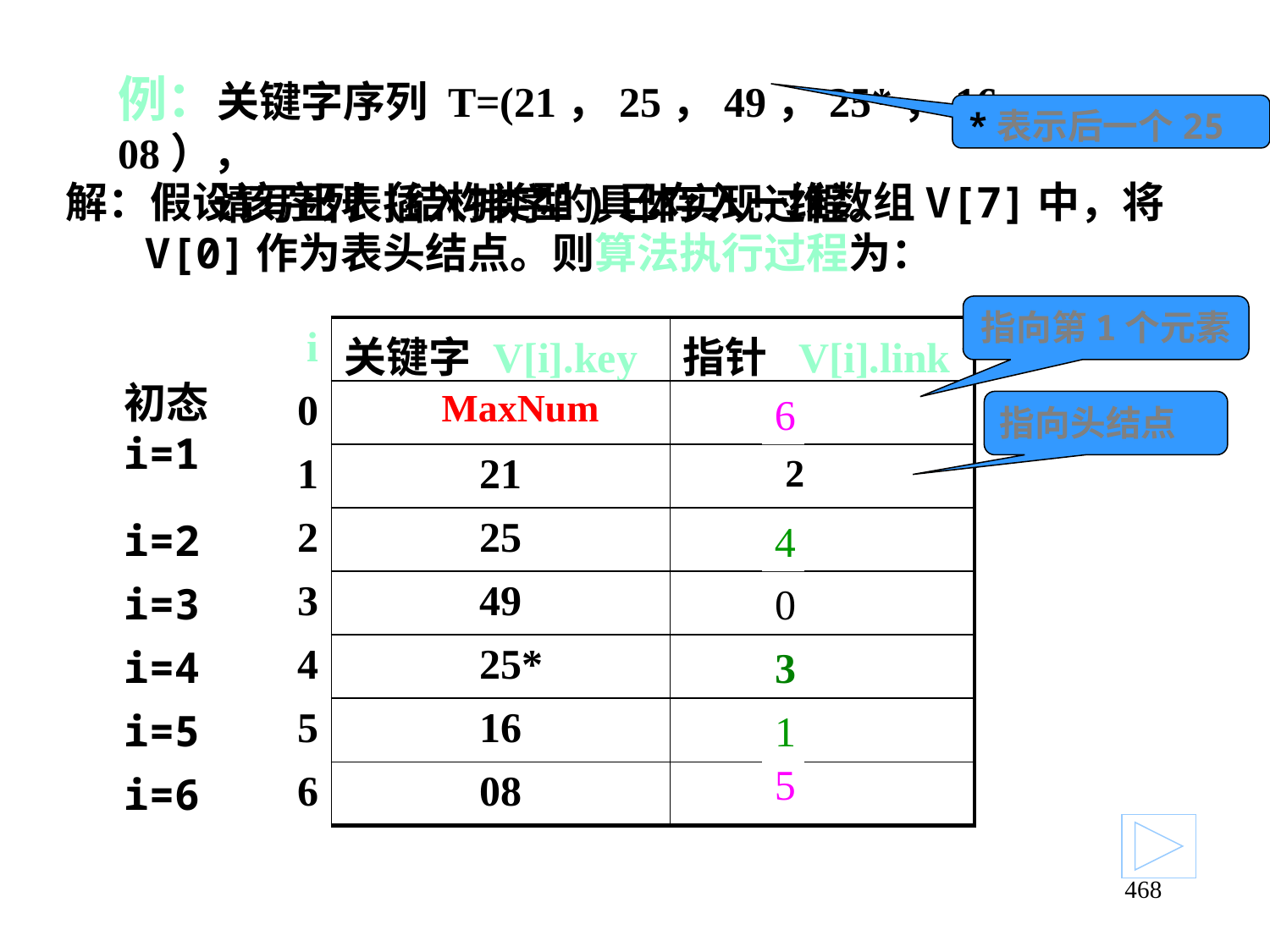

# 例：关键字序列 T=(21，25，49，25*，16，08）， 请写出表插入排序的具体实现过程。
*表示后一个25
解：假设该序列（结构类型)已存入一维数组V[7]中，将V[0]作为表头结点。则算法执行过程为：
指向第1个元素
| i | 关键字 V[i].key | 指针 V[i].link |
| --- | --- | --- |
| 0 | MaxNum |  |
| 1 | 21 |  |
| 2 | 25 |  |
| 3 | 49 |  |
| 4 | 25\* |  |
| 5 | 16 |  |
| 6 | 08 |  |
初态
i=1
1
5
6
指向头结点
0
2
i=2
0
4
3
i=3
0
i=4
3
i=5
1
i=6
5

468